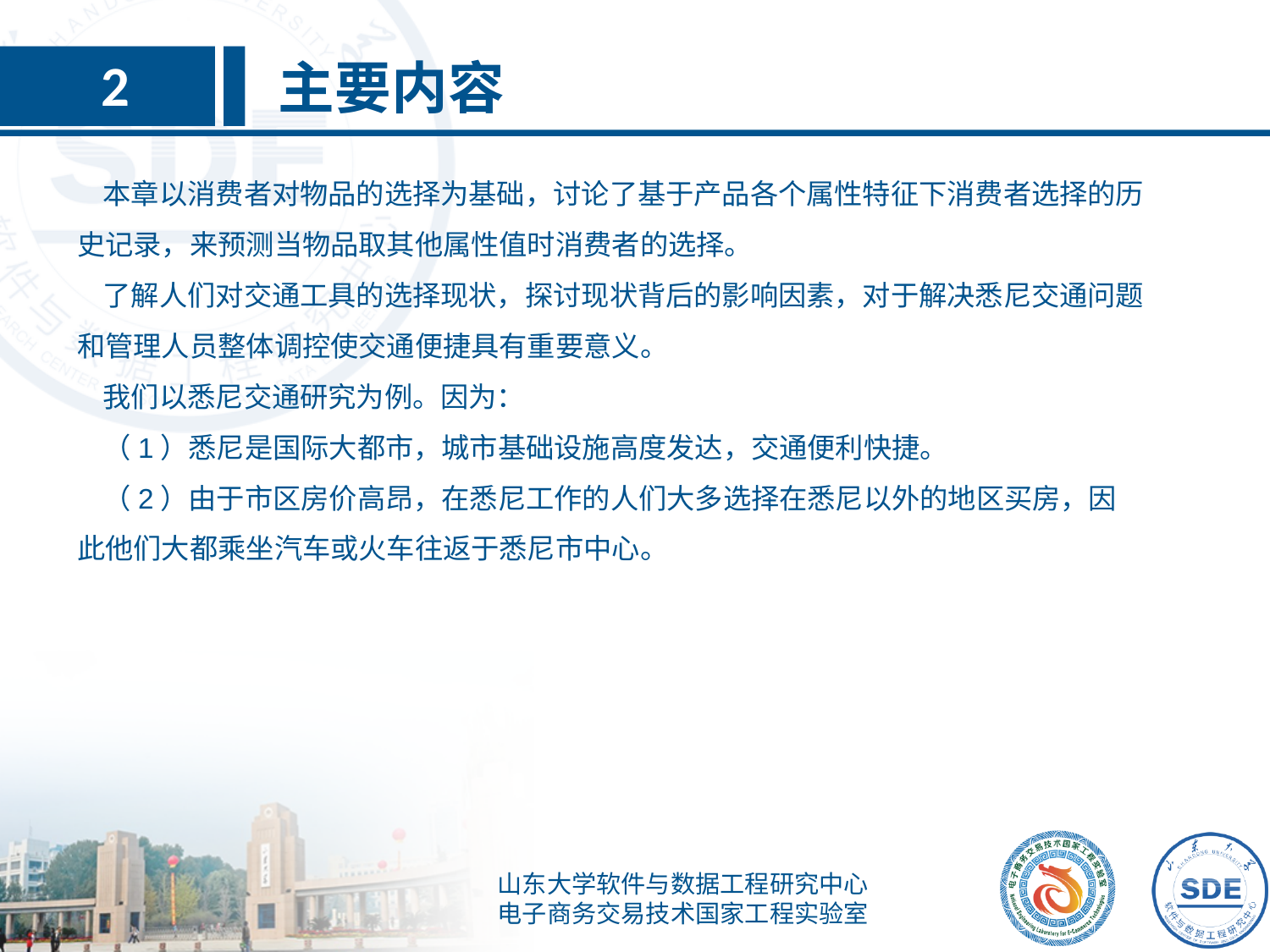

主要内容
2
   本章以消费者对物品的选择为基础，讨论了基于产品各个属性特征下消费者选择的历史记录，来预测当物品取其他属性值时消费者的选择。
   了解人们对交通工具的选择现状，探讨现状背后的影响因素，对于解决悉尼交通问题和管理人员整体调控使交通便捷具有重要意义。
   我们以悉尼交通研究为例。因为：
   （1）悉尼是国际大都市，城市基础设施高度发达，交通便利快捷。
   （2）由于市区房价高昂，在悉尼工作的人们大多选择在悉尼以外的地区买房，因此他们大都乘坐汽车或火车往返于悉尼市中心。